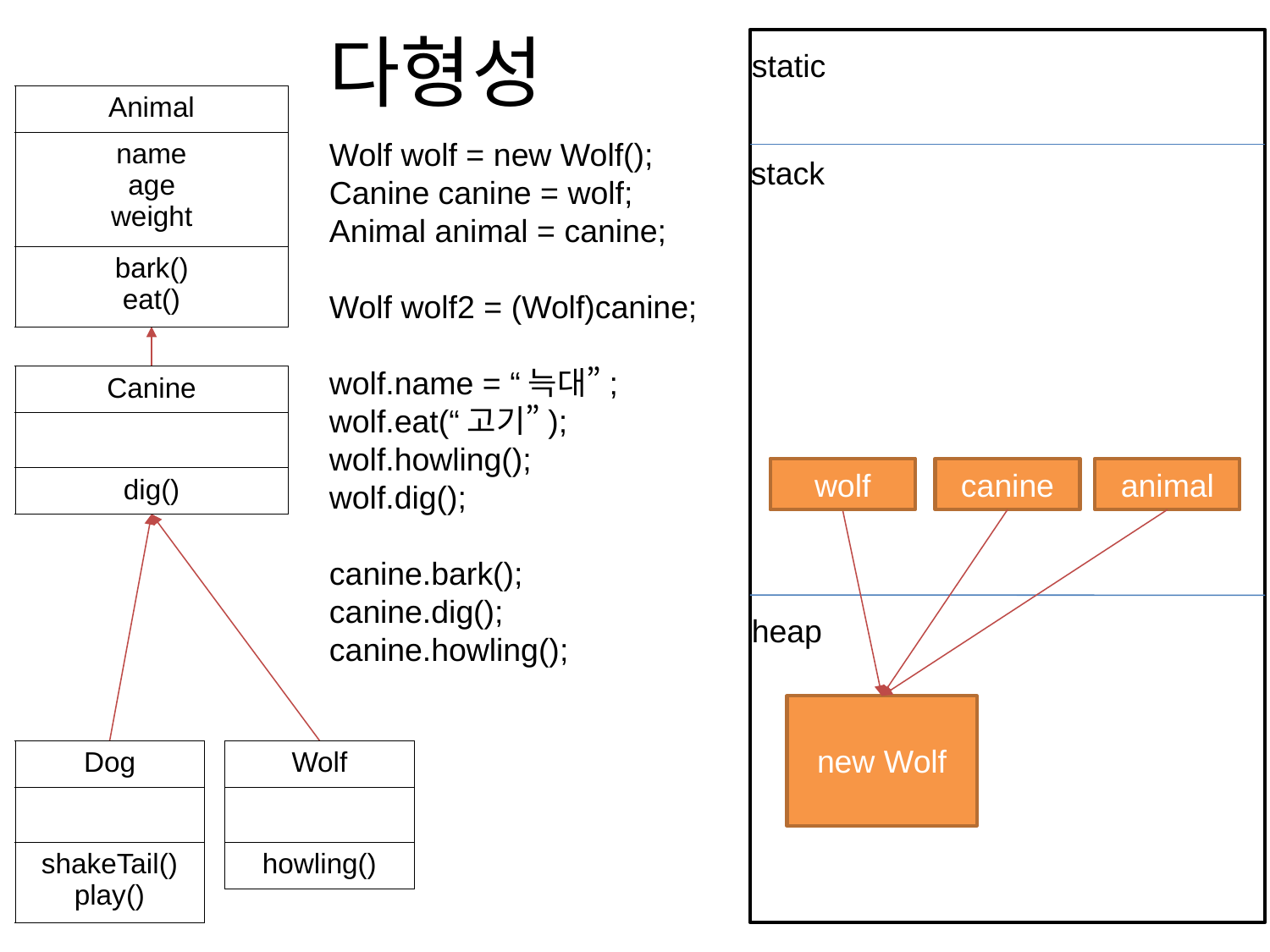

# 다형성

static
| Animal |
| --- |
| name age weight |
| bark() eat() |
Wolf wolf = new Wolf();
Canine canine = wolf;
Animal animal = canine;

Wolf wolf2 = (Wolf)canine;

wolf.name = “늑대”;
wolf.eat(“고기”);
wolf.howling();
wolf.dig();

canine.bark();
canine.dig();
canine.howling();

stack
| Canine |
| --- |
|  |
| dig() |
wolf
canine
animal
heap
new Wolf
| Dog |
| --- |
|  |
| shakeTail() play() |
| Wolf |
| --- |
|  |
| howling() |